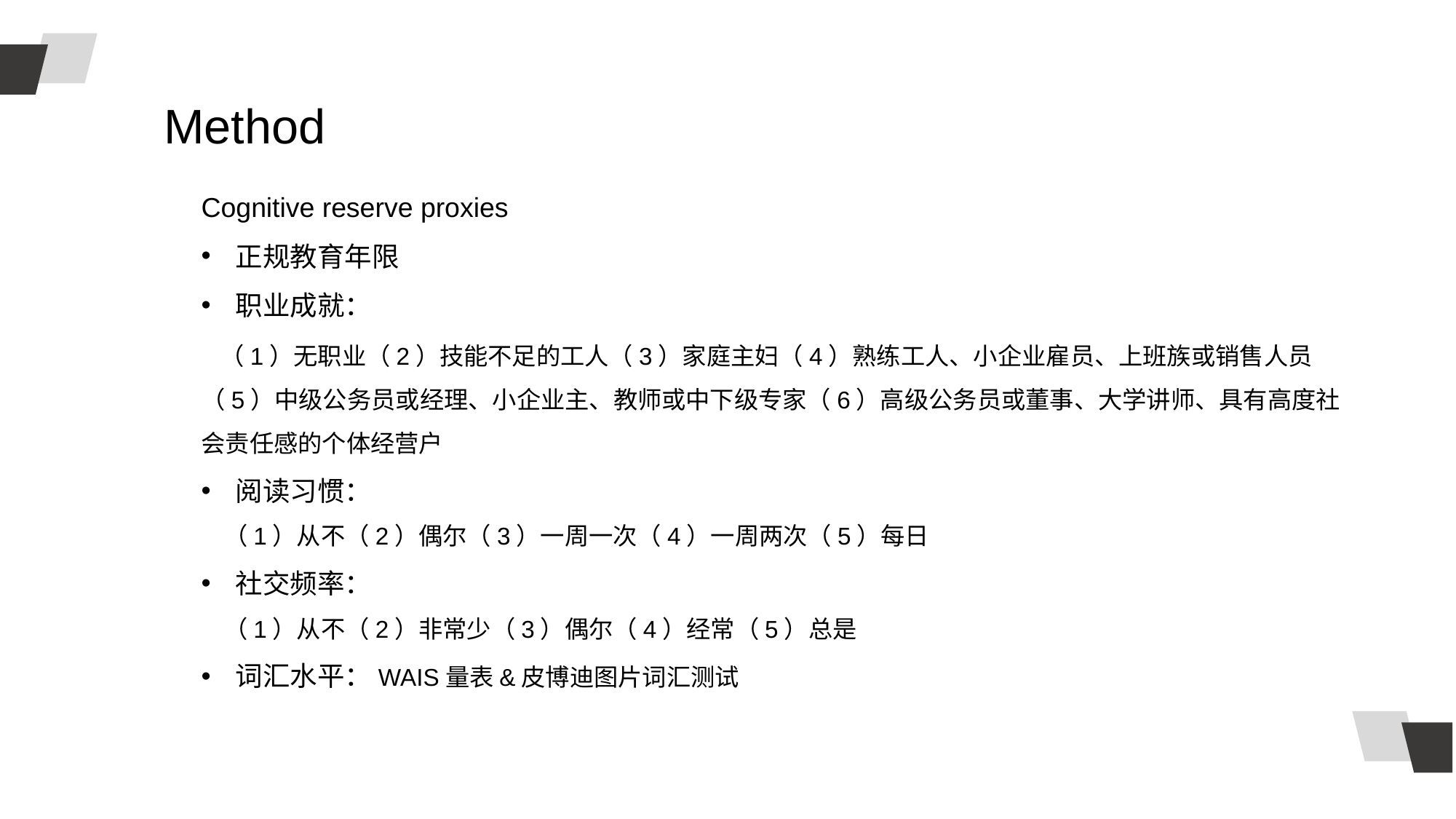

Method
Cognitive reserve proxies
正规教育年限
职业成就：
  （1）无职业（2）技能不足的工人（3）家庭主妇（4）熟练工人、小企业雇员、上班族或销售人员（5）中级公务员或经理、小企业主、教师或中下级专家（6）高级公务员或董事、大学讲师、具有高度社会责任感的个体经营户
阅读习惯：
   （1）从不（2）偶尔（3）一周一次（4）一周两次（5）每日
社交频率：
   （1）从不（2）非常少（3）偶尔（4）经常（5）总是
词汇水平：WAIS量表&皮博迪图片词汇测试